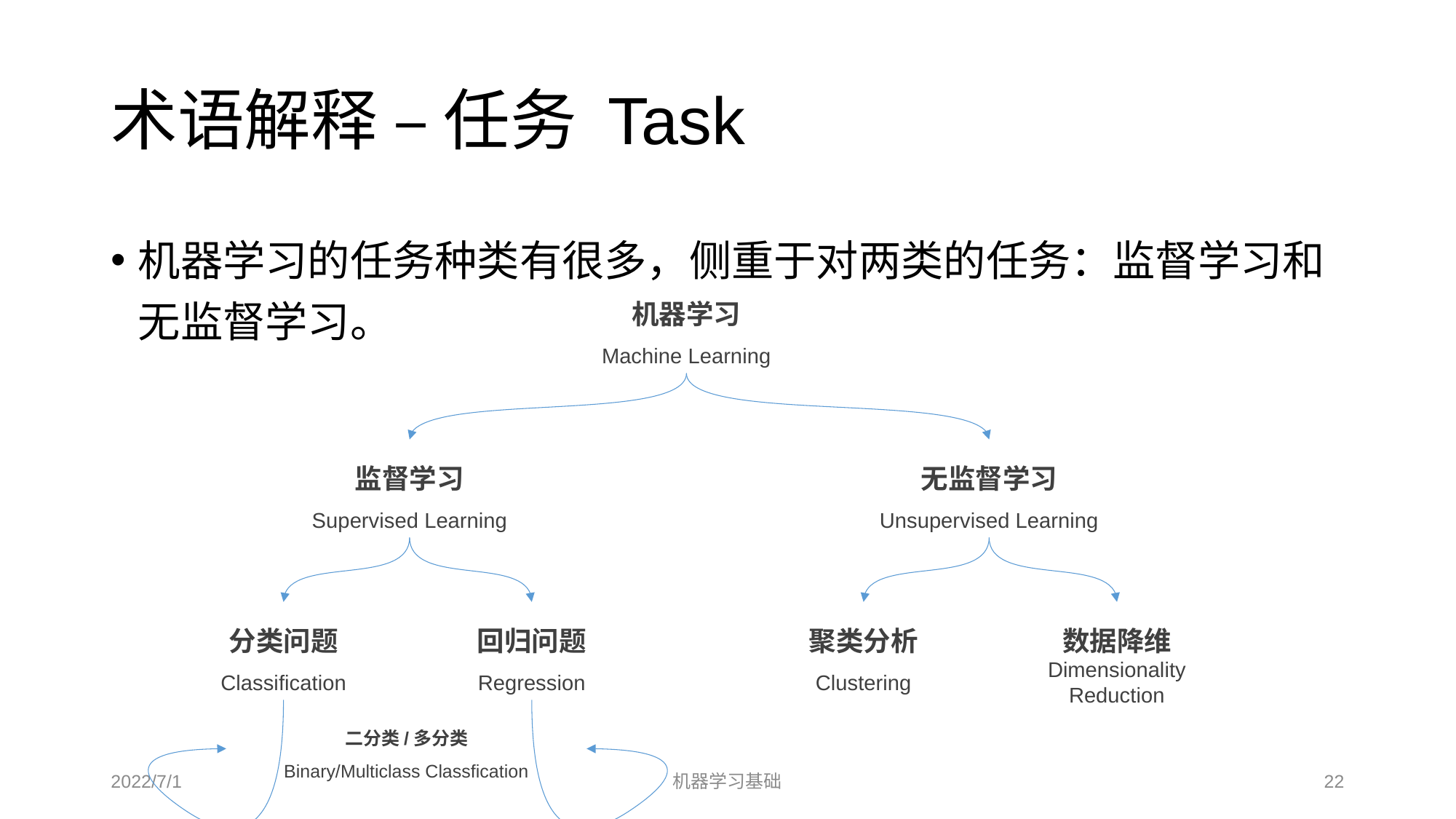

# 术语解释 – 任务 Task
机器学习的任务种类有很多，侧重于对两类的任务：监督学习和无监督学习。

机器学习
Machine Learning
监督学习
Supervised Learning
无监督学习
Unsupervised Learning
聚类分析
Clustering
数据降维
Dimensionality Reduction
分类问题
Classification
回归问题
Regression
二分类/多分类
Binary/Multiclass Classfication
2022/7/1
机器学习基础
22